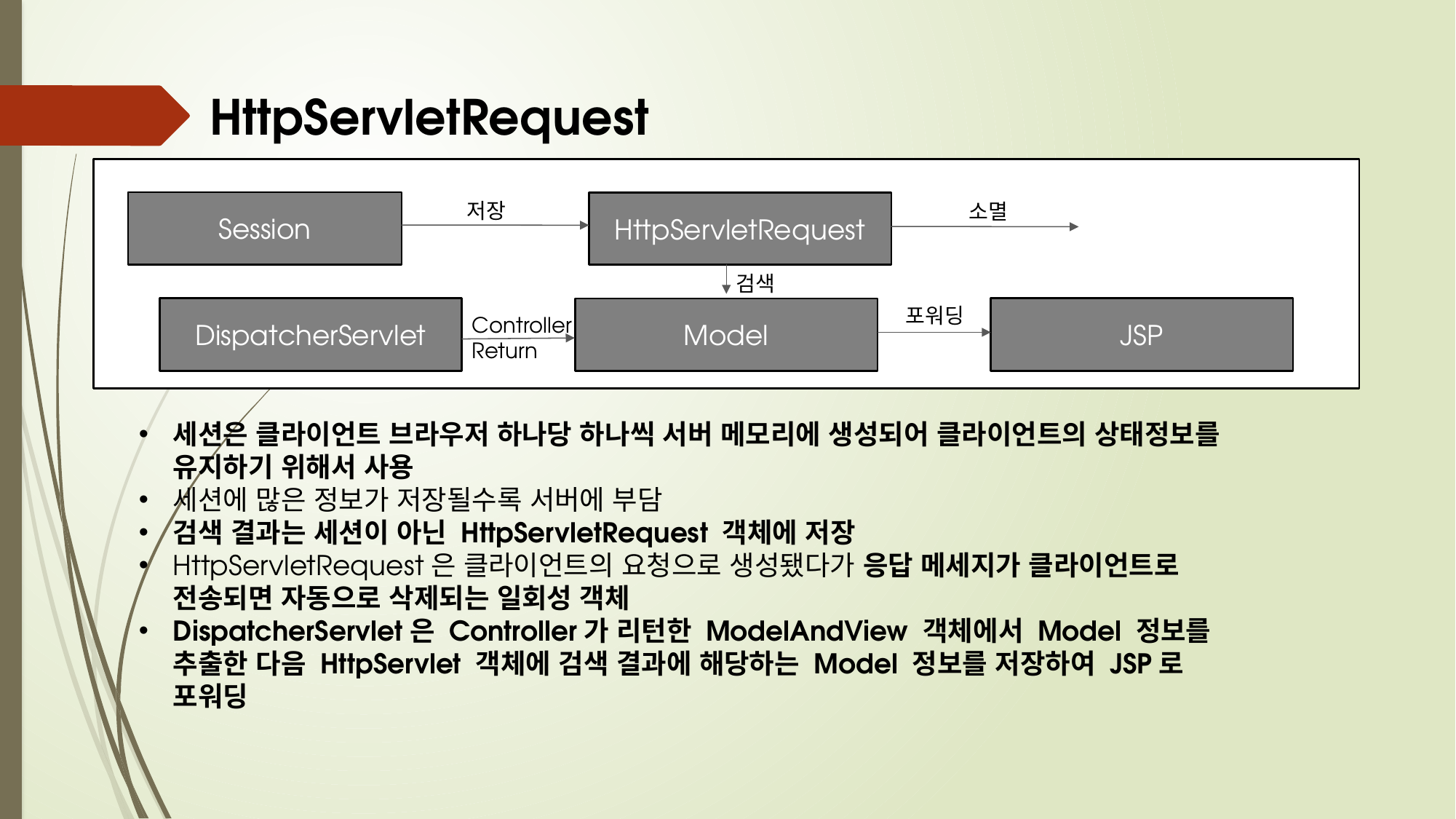

HttpServletRequest

Session
저장
소멸
HttpServletRequest
검색
포워딩
DispatcherServlet
JSP
Model
Controller Return
세션은 클라이언트 브라우저 하나당 하나씩 서버 메모리에 생성되어 클라이언트의 상태정보를 유지하기 위해서 사용
세션에 많은 정보가 저장될수록 서버에 부담
검색 결과는 세션이 아닌 HttpServletRequest 객체에 저장
HttpServletRequest은 클라이언트의 요청으로 생성됐다가 응답 메세지가 클라이언트로 전송되면 자동으로 삭제되는 일회성 객체
DispatcherServlet은 Controller가 리턴한 ModelAndView 객체에서 Model 정보를 추출한 다음 HttpServlet 객체에 검색 결과에 해당하는 Model 정보를 저장하여 JSP로 포워딩